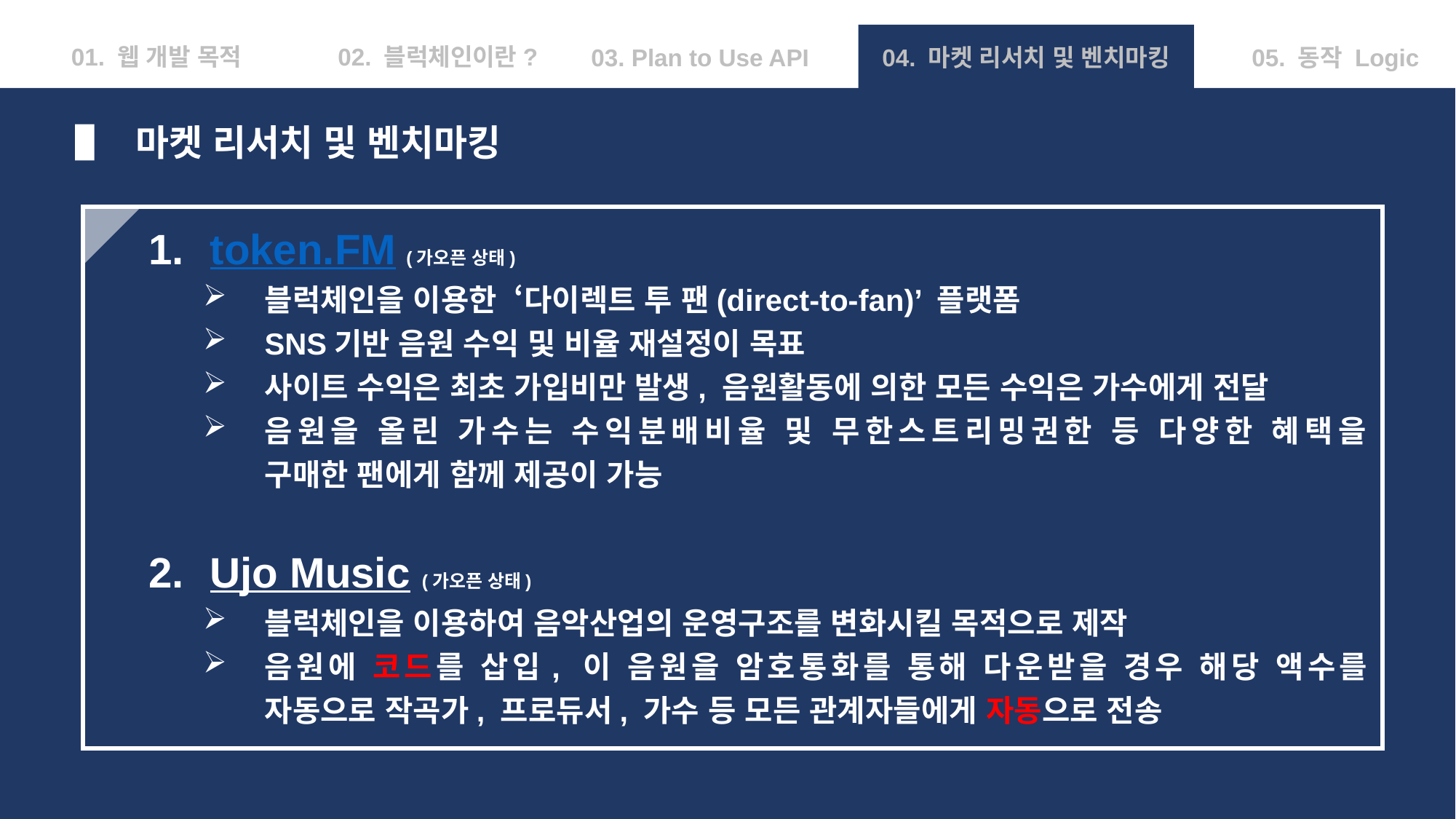

02. 블럭체인이란?
01. 웹 개발 목적
03. Plan to Use API
04. 마켓 리서치 및 벤치마킹
05. 동작 Logic

마켓 리서치 및 벤치마킹

token.FM (가오픈 상태)
블럭체인을 이용한  ‘다이렉트 투 팬(direct-to-fan)’ 플랫폼
SNS기반 음원 수익 및 비율 재설정이 목표
사이트 수익은 최초 가입비만 발생, 음원활동에 의한 모든 수익은 가수에게 전달
음원을 올린 가수는 수익분배비율 및 무한스트리밍권한 등 다양한 혜택을
구매한 팬에게 함께 제공이 가능

Ujo Music (가오픈 상태)
블럭체인을 이용하여 음악산업의 운영구조를 변화시킬 목적으로 제작
음원에 코드를 삽입, 이 음원을 암호통화를 통해 다운받을 경우 해당 액수를
자동으로 작곡가, 프로듀서, 가수 등 모든 관계자들에게 자동으로 전송